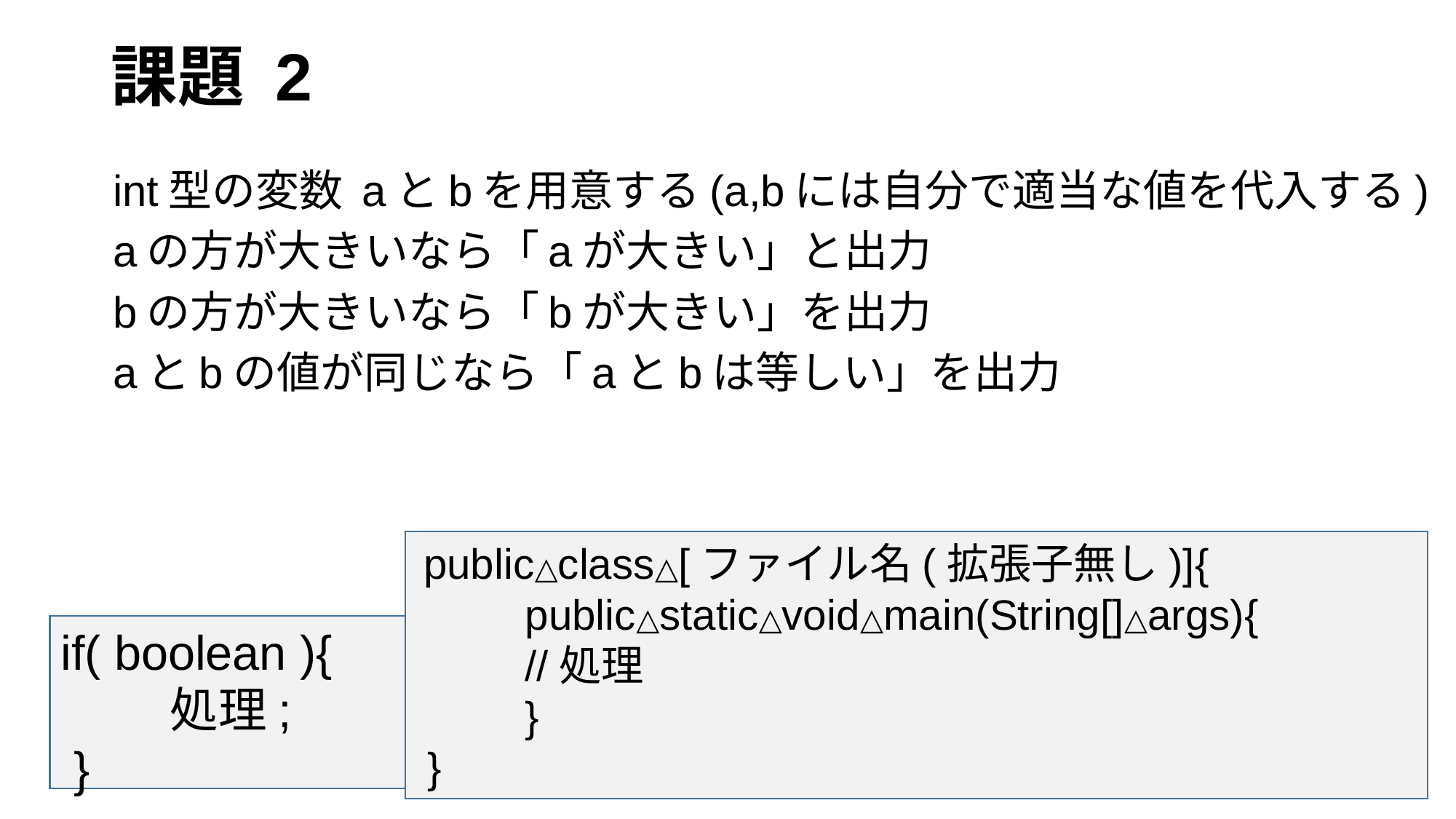

# 課題 2
 int型の変数 aとbを用意する(a,bには自分で適当な値を代入する)
 aの方が大きいなら「aが大きい」と出力
 bの方が大きいなら「bが大きい」を出力
 aとbの値が同じなら「aとbは等しい」を出力

 public△class△[ファイル名(拡張子無し)]{
 	public△static△void△main(String[]△args){
	//処理
	}
 }
if( boolean ){
	処理;
 }